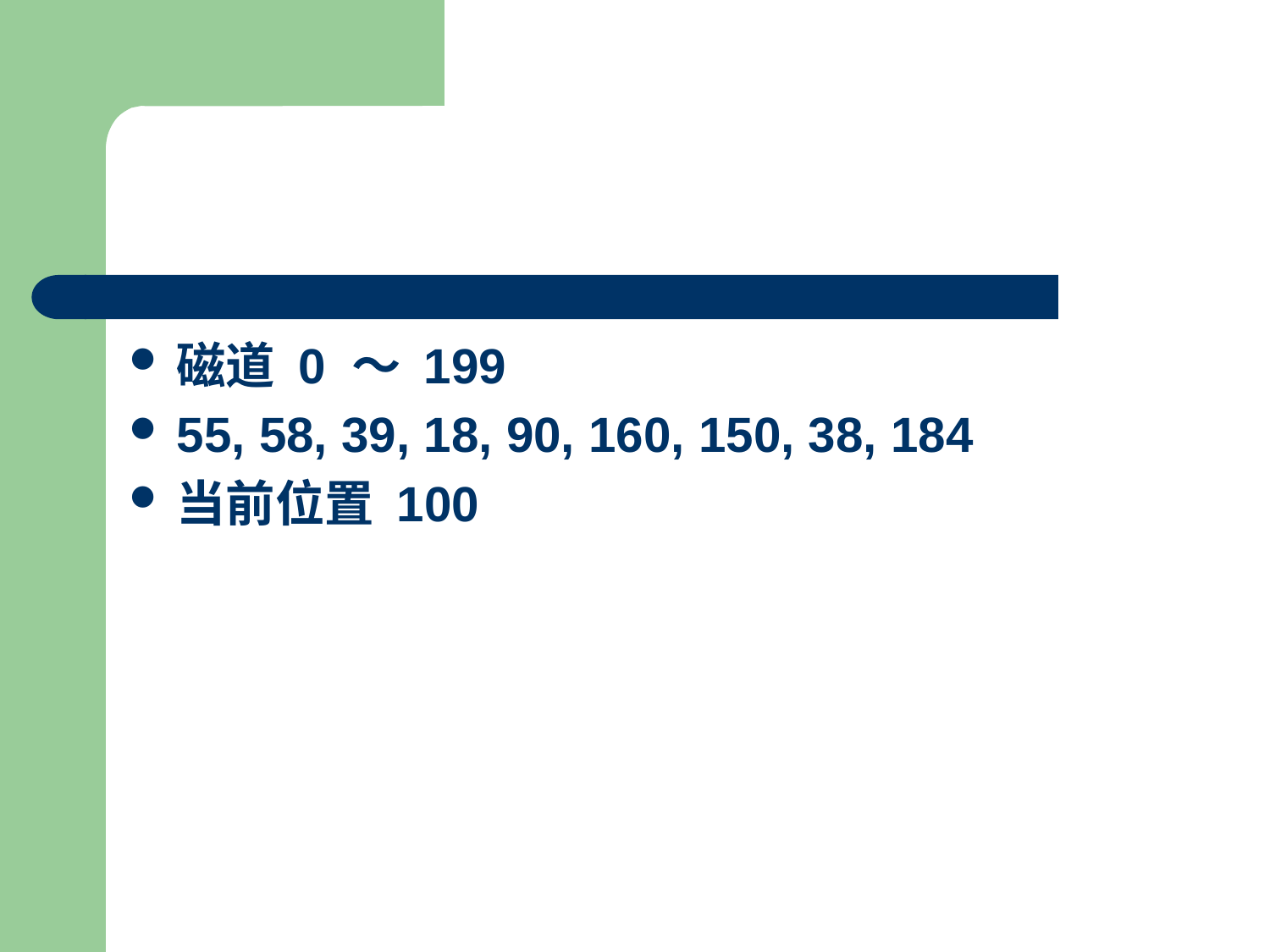

#
磁道 0 ～ 199
55, 58, 39, 18, 90, 160, 150, 38, 184
当前位置 100